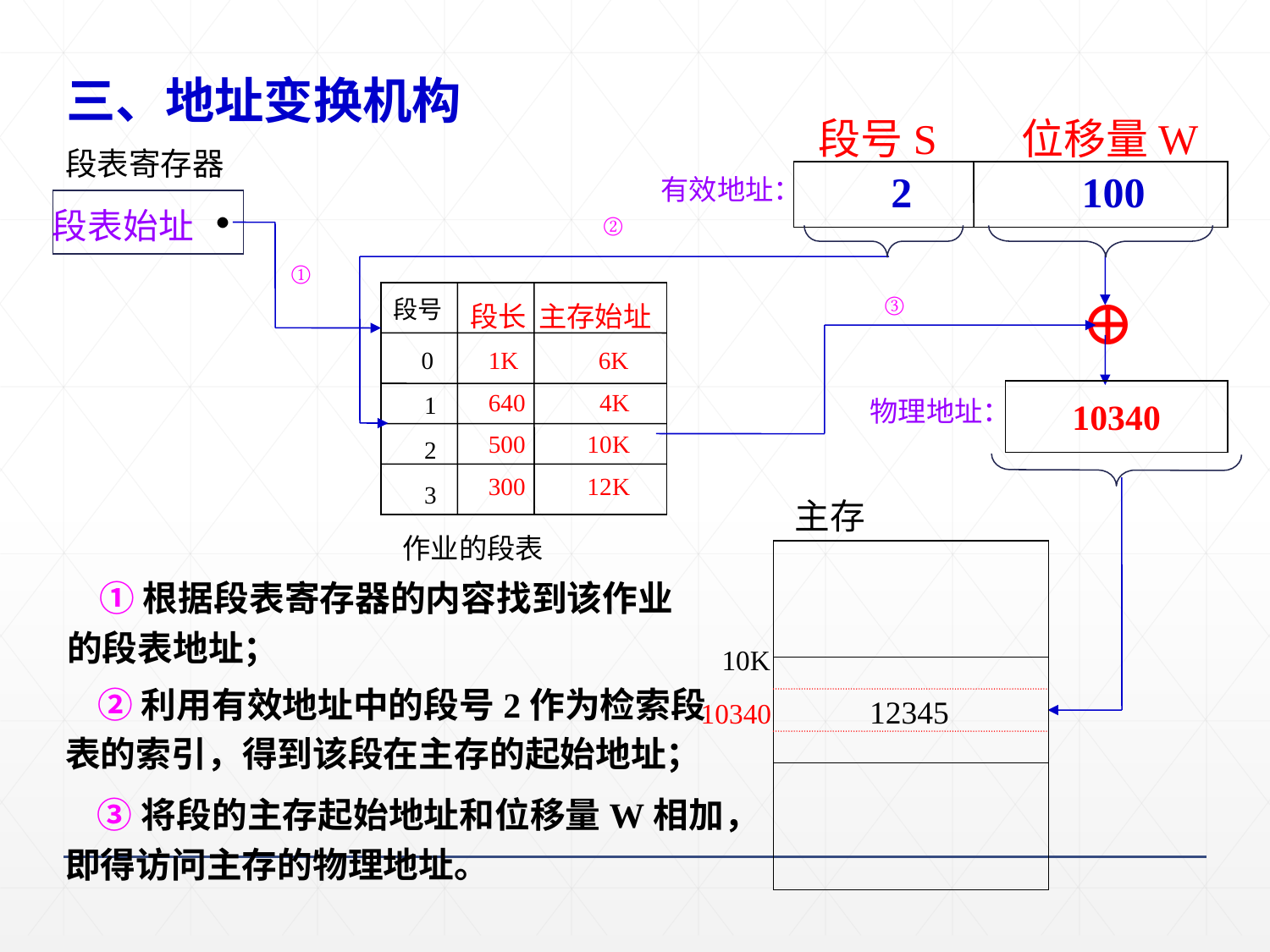

三、地址变换机构
段号S       位移量W

     2                100
有效地址：
段表寄存器
段表始址 •
②

①

⊕
③

段长  主存始址
   1K             6K
   640            4K
   500          10K
   300          12K

段号
    0
     1
     2
     3
作业的段表

10340
物理地址：

主存

   10K
10340              12345

    ①根据段表寄存器的内容找到该作业
的段表地址；
    ②利用有效地址中的段号2作为检索段
表的索引，得到该段在主存的起始地址；
    ③将段的主存起始地址和位移量W相加，
即得访问主存的物理地址。